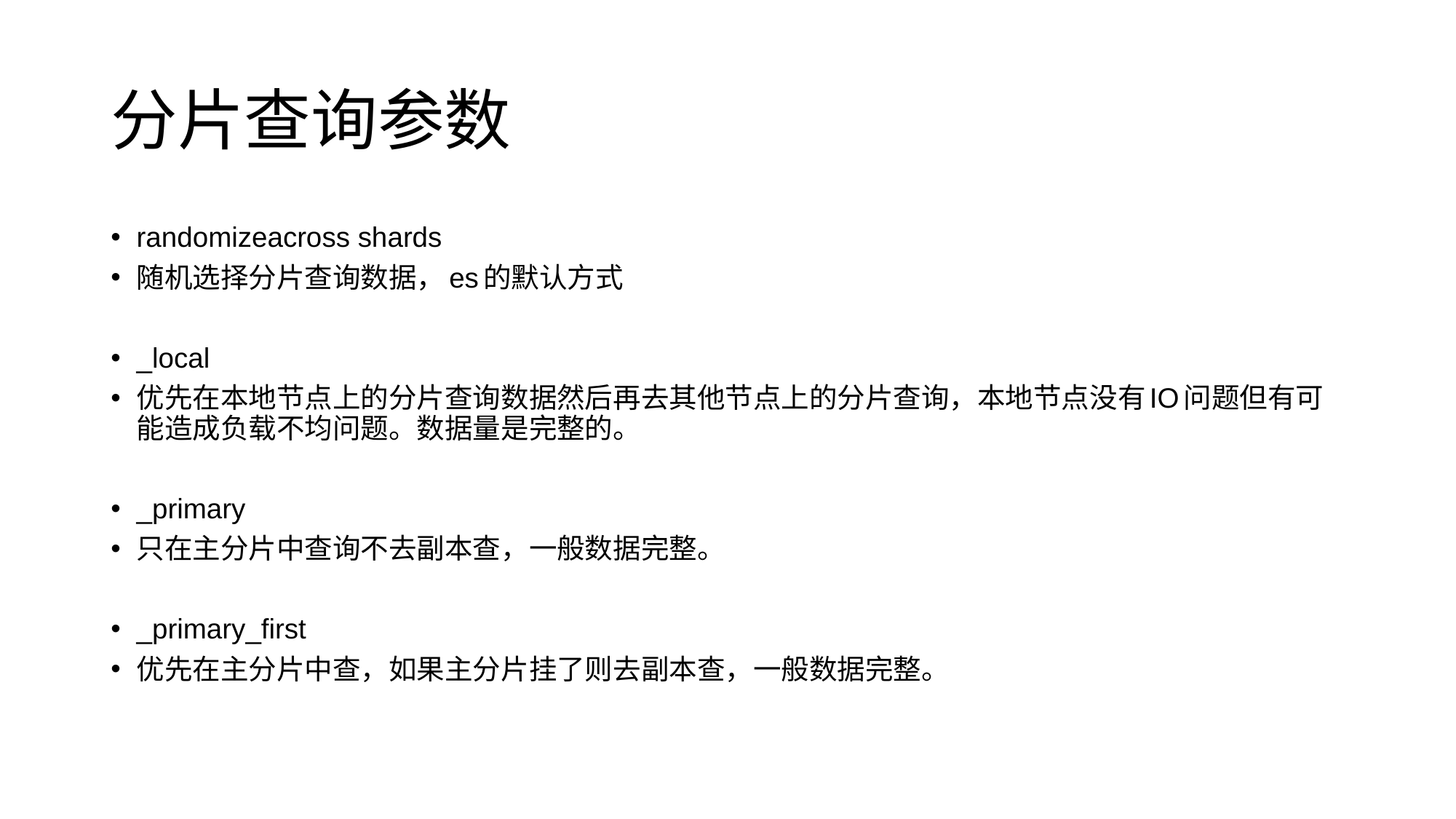

# 分片查询参数
randomizeacross shards
随机选择分片查询数据，es的默认方式

_local
优先在本地节点上的分片查询数据然后再去其他节点上的分片查询，本地节点没有IO问题但有可能造成负载不均问题。数据量是完整的。

_primary
只在主分片中查询不去副本查，一般数据完整。

_primary_first
优先在主分片中查，如果主分片挂了则去副本查，一般数据完整。